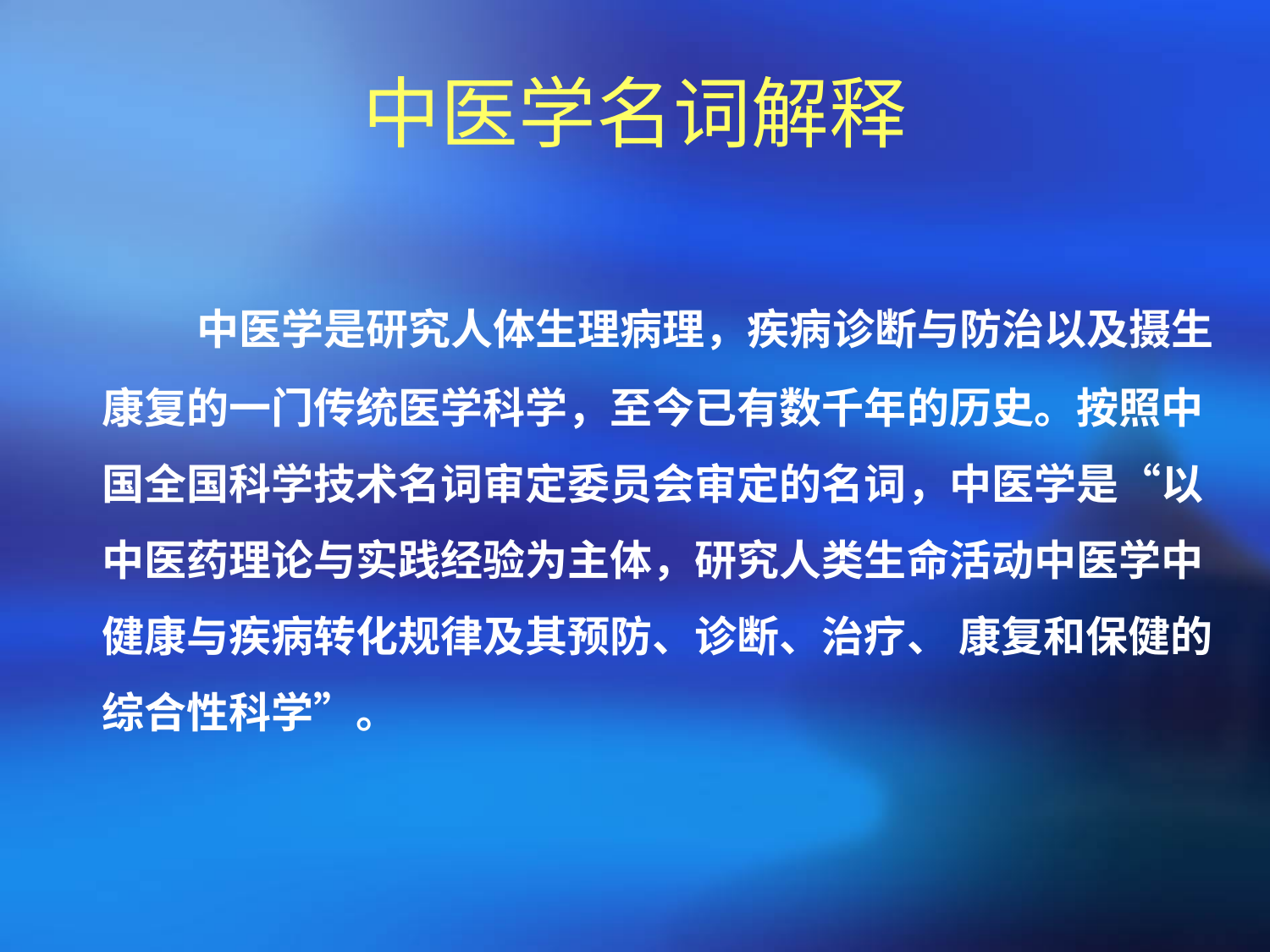

# 中医学名词解释

          中医学是研究人体生理病理，疾病诊断与防治以及摄生康复的一门传统医学科学，至今已有数千年的历史。按照中国全国科学技术名词审定委员会审定的名词，中医学是“以中医药理论与实践经验为主体，研究人类生命活动中医学中健康与疾病转化规律及其预防、诊断、治疗、 康复和保健的综合性科学”。